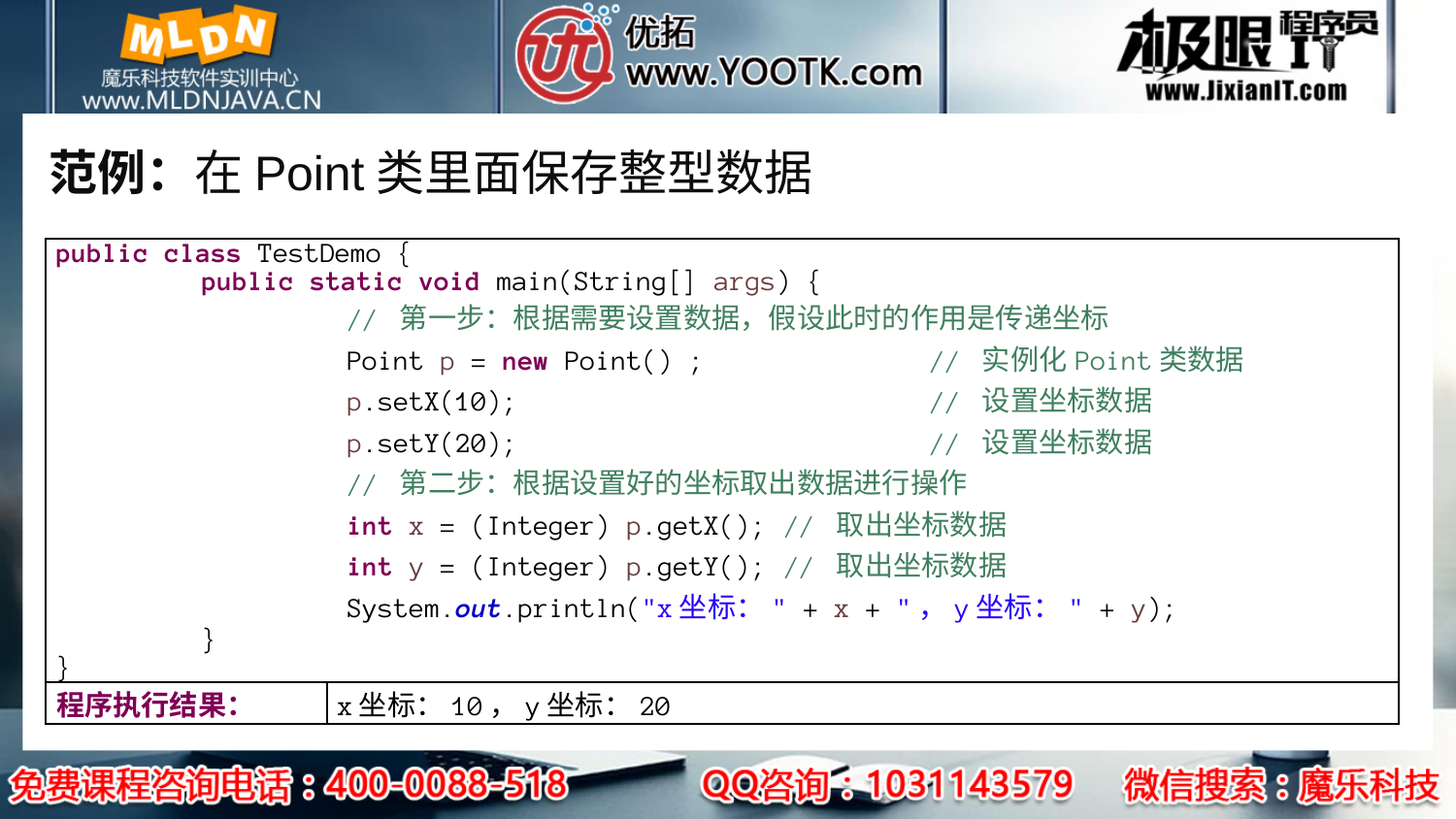

# 范例：在Point类里面保存整型数据
| public class TestDemo { public static void main(String[] args) { // 第一步：根据需要设置数据，假设此时的作用是传递坐标 Point p = new Point() ; // 实例化Point类数据 p.setX(10); // 设置坐标数据 p.setY(20); // 设置坐标数据 // 第二步：根据设置好的坐标取出数据进行操作 int x = (Integer) p.getX(); // 取出坐标数据 int y = (Integer) p.getY(); // 取出坐标数据 System.out.println("x坐标：" + x + "，y坐标：" + y); } } |  |
| --- | --- |
| 程序执行结果： | x坐标：10，y坐标：20 |